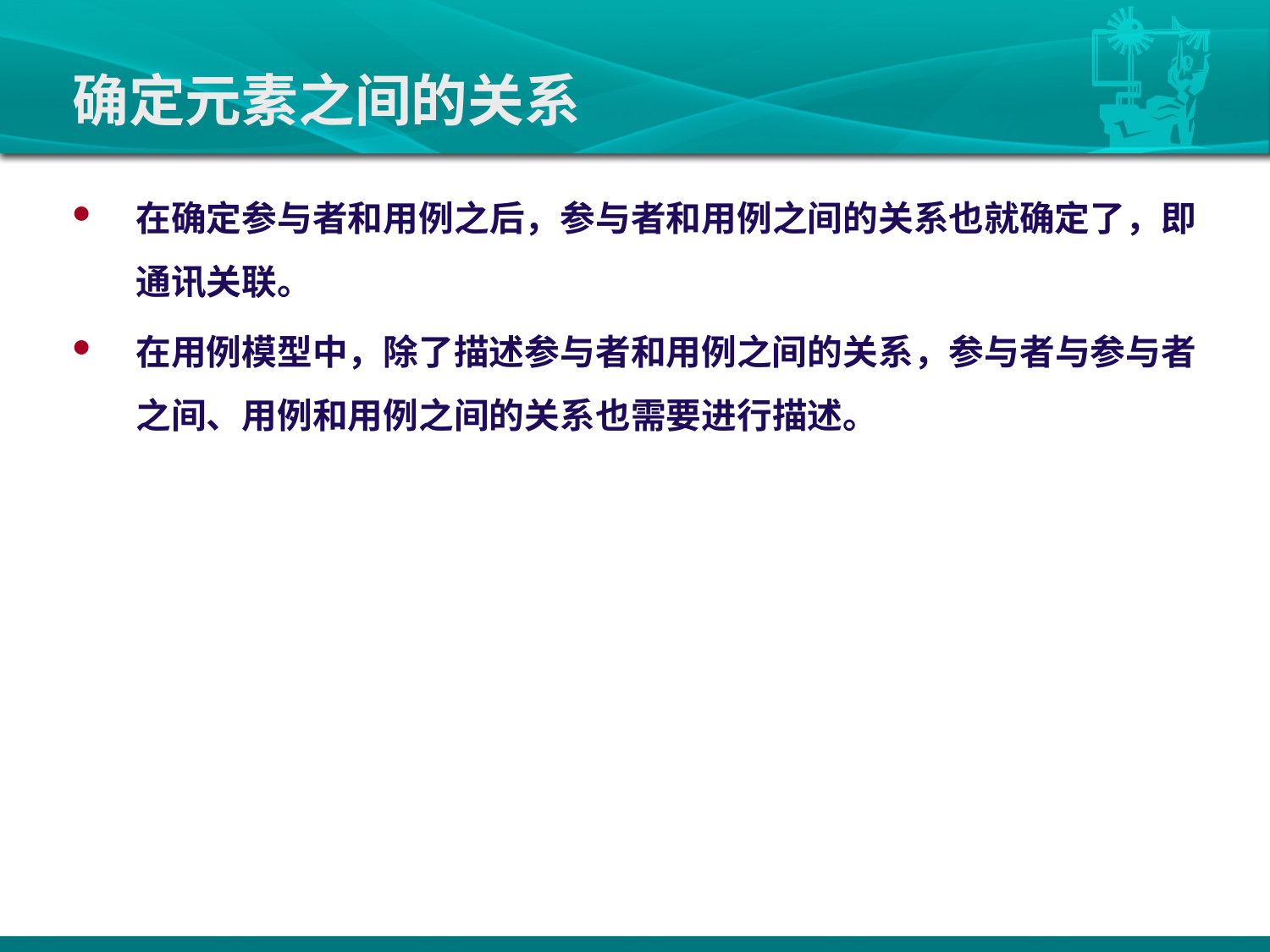

# 确定元素之间的关系
在确定参与者和用例之后，参与者和用例之间的关系也就确定了，即通讯关联。
在用例模型中，除了描述参与者和用例之间的关系，参与者与参与者之间、用例和用例之间的关系也需要进行描述。